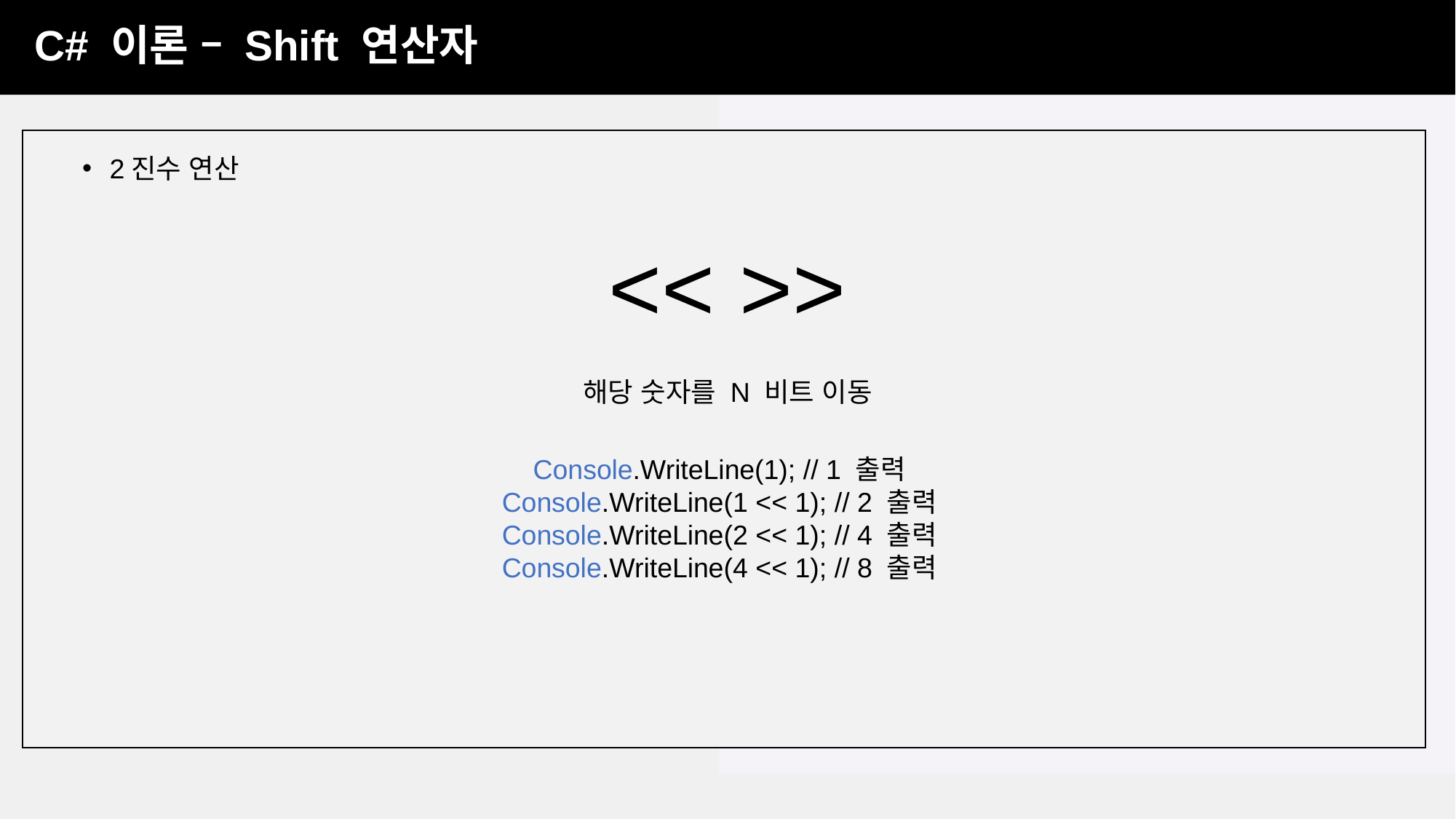

C# 이론 – Shift 연산자
2진수 연산
<< >>
해당 숫자를 N 비트 이동
Console.WriteLine(1); // 1 출력
Console.WriteLine(1 << 1); // 2 출력
Console.WriteLine(2 << 1); // 4 출력
Console.WriteLine(4 << 1); // 8 출력